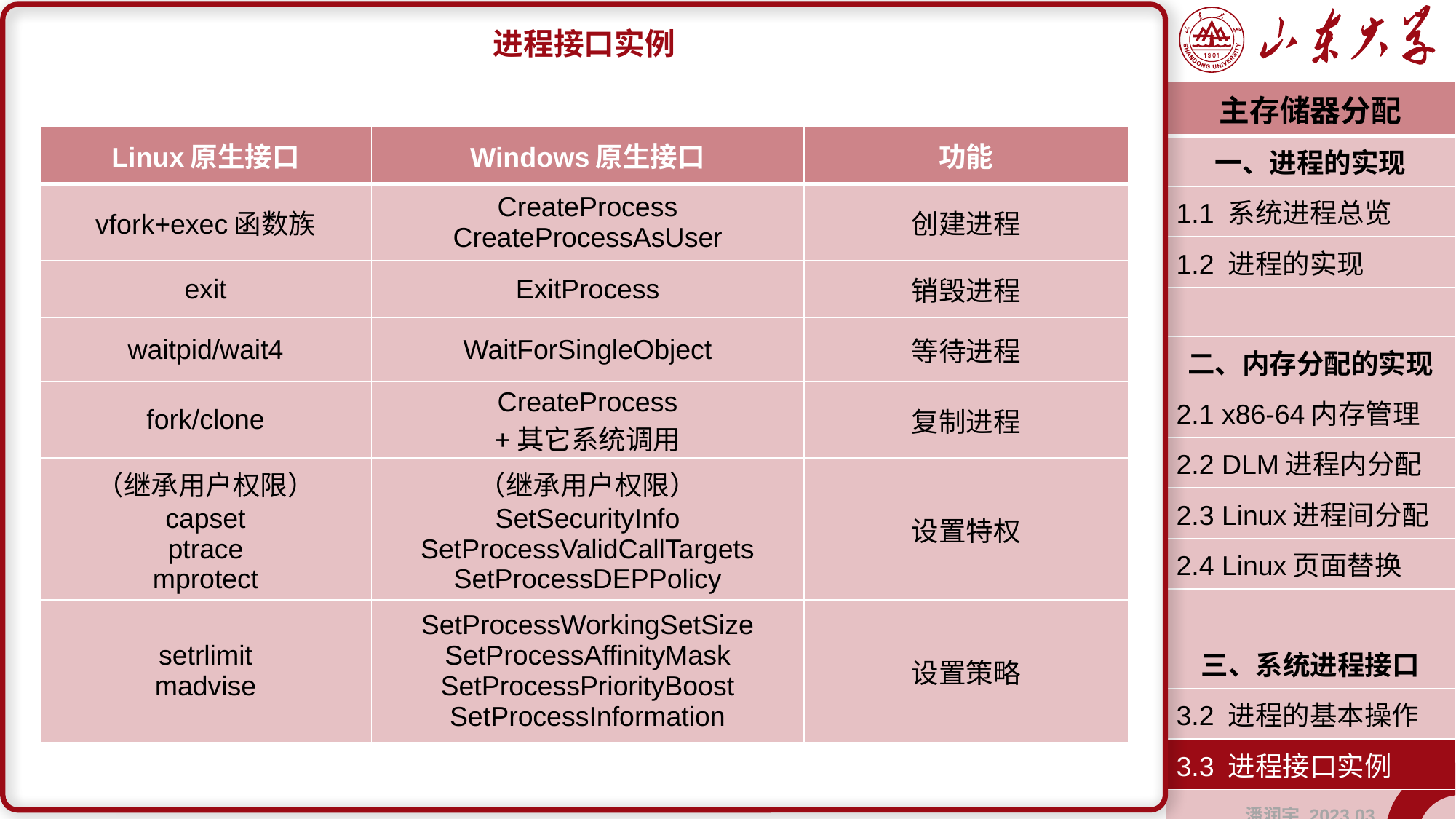

进程接口实例
| 主存储器分配 |
| --- |
| 一、进程的实现 |
| 1.1 系统进程总览 |
| 1.2 进程的实现 |
|  |
| 二、内存分配的实现 |
| 2.1 x86-64内存管理 |
| 2.2 DLM进程内分配 |
| 2.3 Linux进程间分配 |
| 2.4 Linux页面替换 |
|  |
| 三、系统进程接口 |
| 3.2 进程的基本操作 |
| 3.3 进程接口实例 |
| 潘润宇 2023.03 |
| Linux原生接口 | Windows原生接口 | 功能 |
| --- | --- | --- |
| vfork+exec函数族 | CreateProcess CreateProcessAsUser | 创建进程 |
| exit | ExitProcess | 销毁进程 |
| waitpid/wait4 | WaitForSingleObject | 等待进程 |
| fork/clone | CreateProcess +其它系统调用 | 复制进程 |
| （继承用户权限） capset ptrace mprotect | （继承用户权限） SetSecurityInfo SetProcessValidCallTargets SetProcessDEPPolicy | 设置特权 |
| setrlimit madvise | SetProcessWorkingSetSize SetProcessAffinityMask SetProcessPriorityBoost SetProcessInformation | 设置策略 |